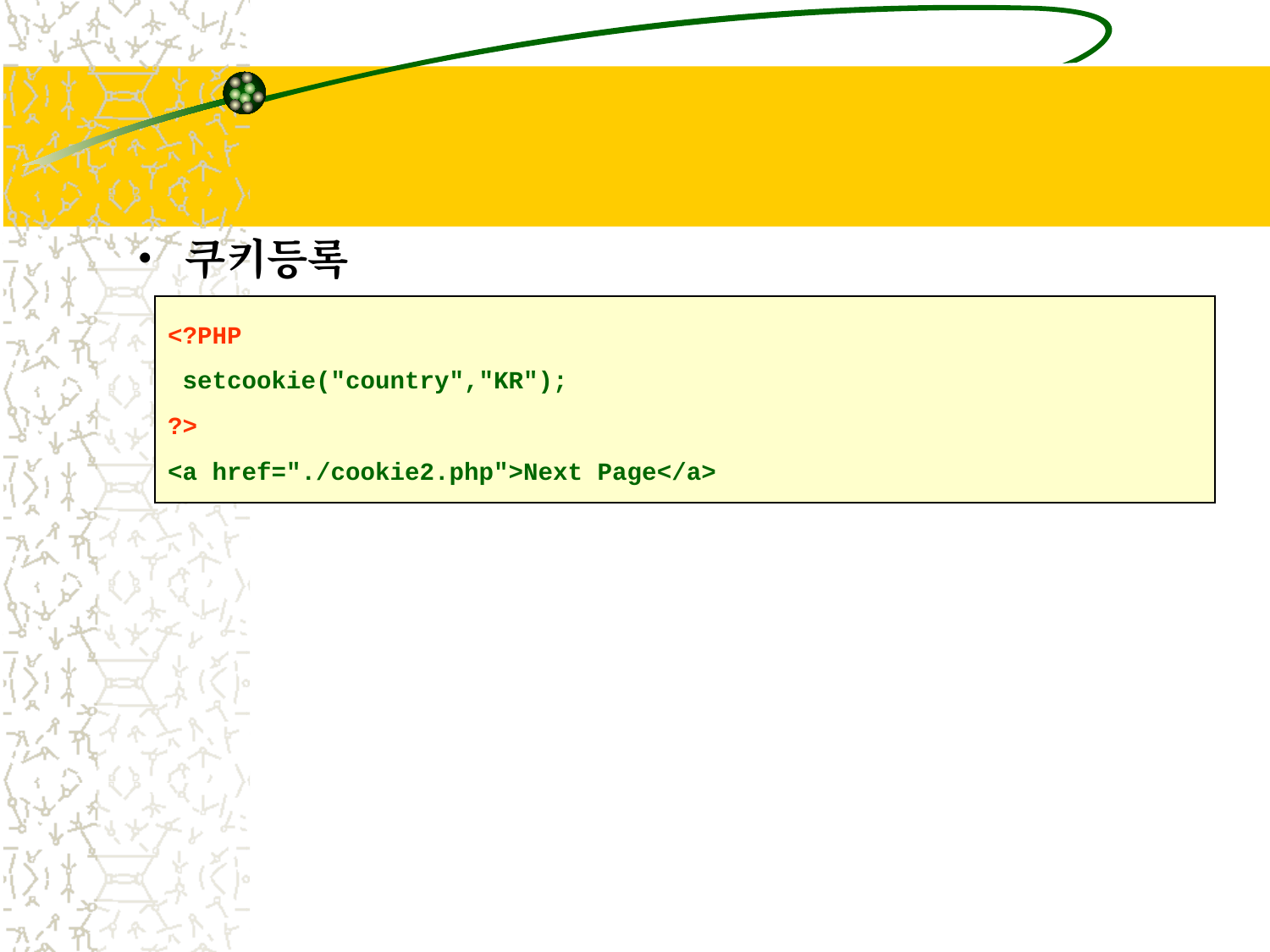

#
쿠키등록
<?PHP
 setcookie("country","KR");
?>
<a href="./cookie2.php">Next Page</a>